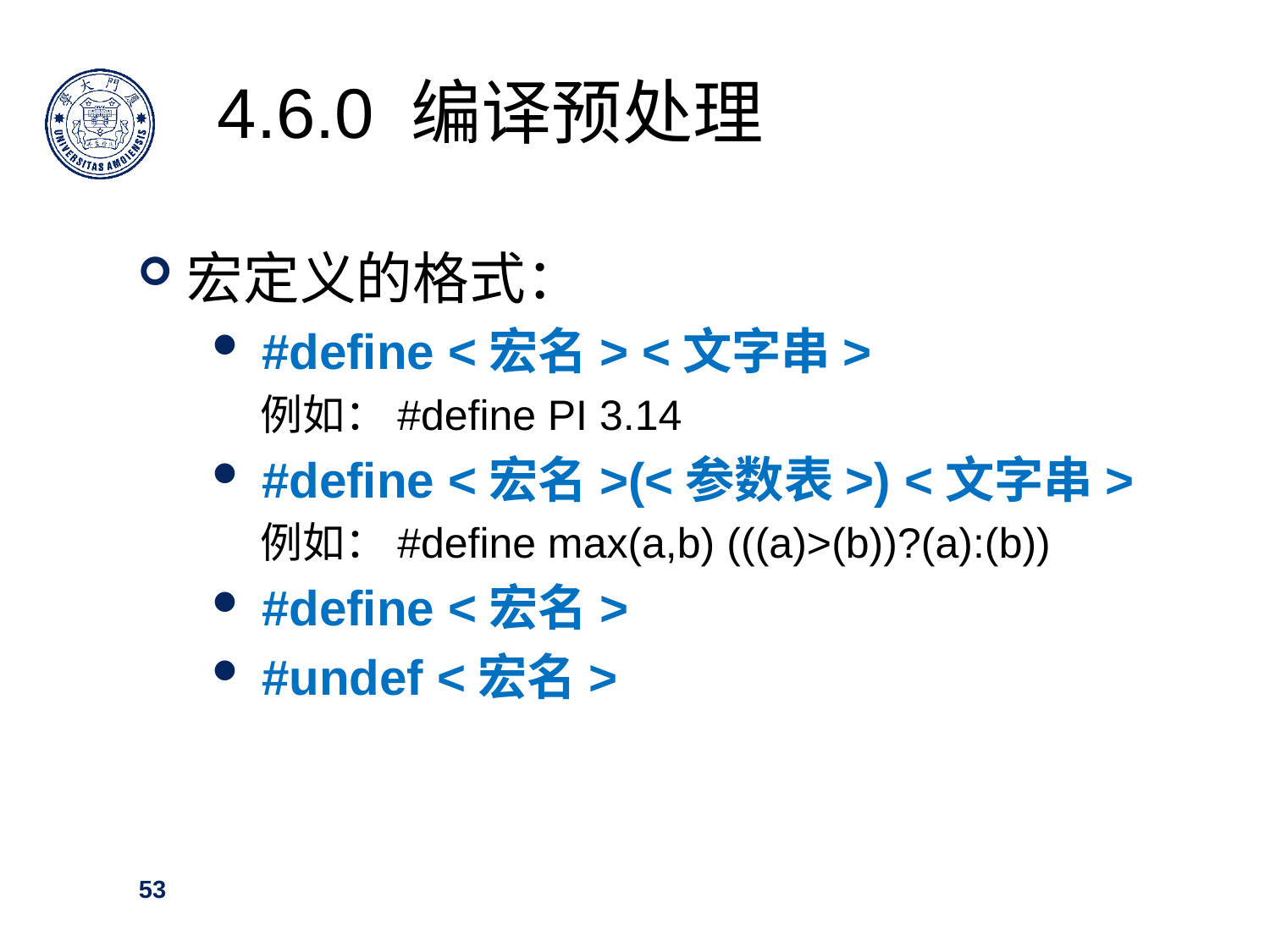

4.6.0 编译预处理
宏定义的格式：
#define <宏名> <文字串>
    例如：#define PI 3.14
#define <宏名>(<参数表>) <文字串>
    例如：#define max(a,b) (((a)>(b))?(a):(b))
#define <宏名>
#undef <宏名>

53